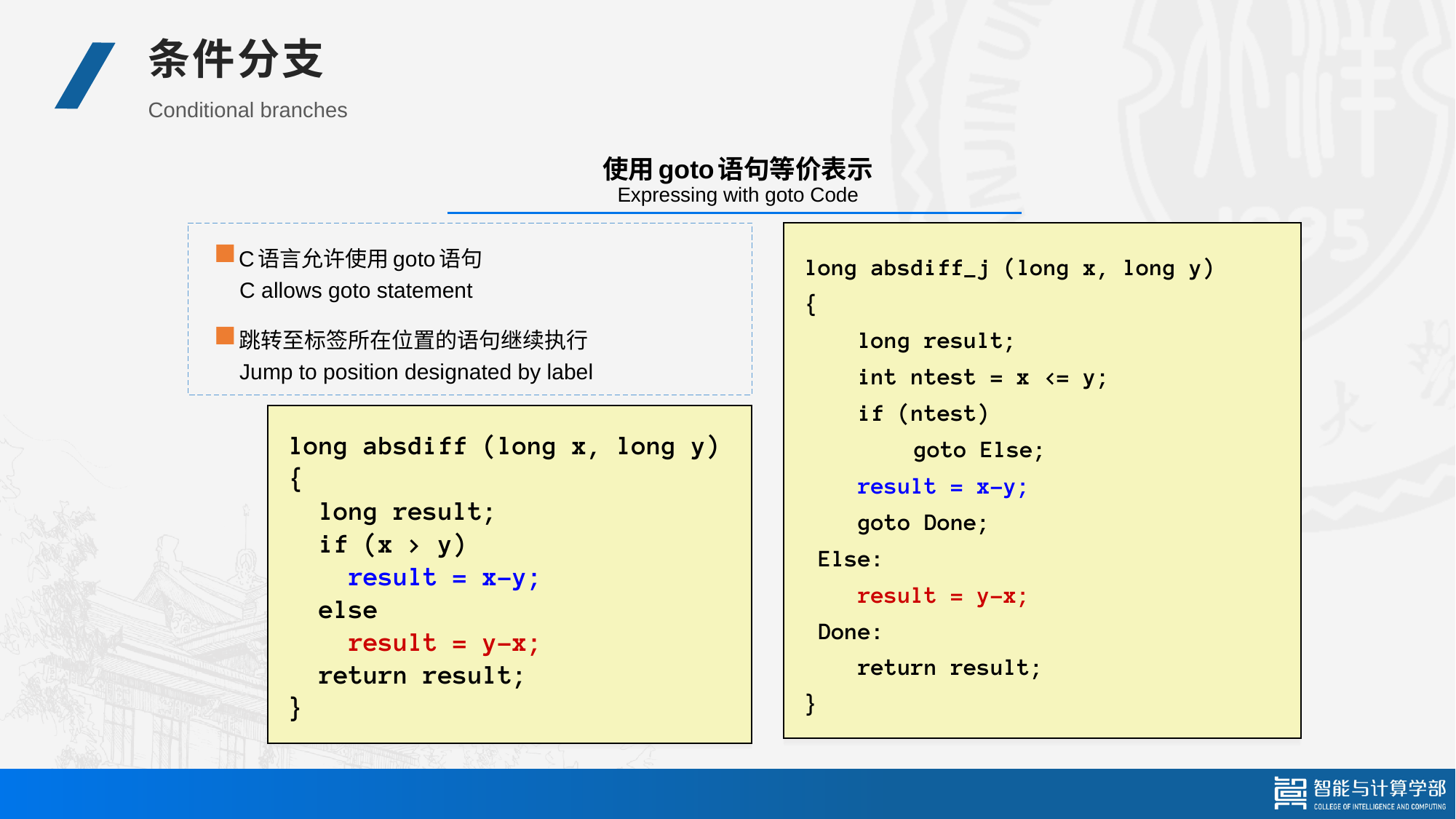

条件分支
Conditional branches
# 使用goto语句等价表示 Expressing with goto Code
long absdiff_j (long x, long y)
{
    long result;
    int ntest = x <= y;
    if (ntest)
	goto Else;
    result = x-y;
    goto Done;
 Else:
    result = y-x;
 Done:
    return result;
}
C语言允许使用goto语句
C allows goto statement
跳转至标签所在位置的语句继续执行
Jump to position designated by label
long absdiff (long x, long y)
{
  long result;
  if (x > y)
    result = x-y;
  else
    result = y-x;
  return result;
}